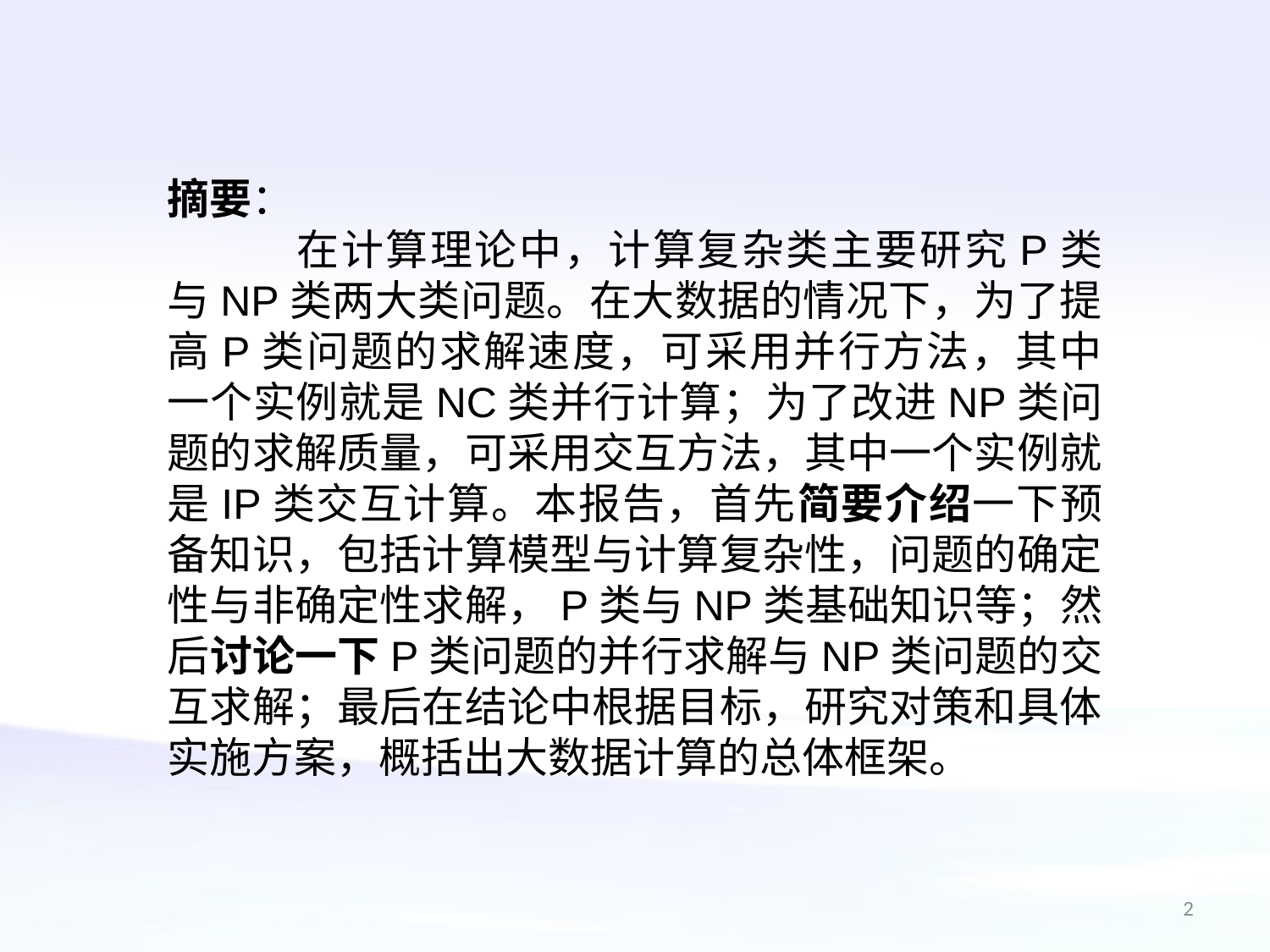

摘要：
	在计算理论中，计算复杂类主要研究P类与NP类两大类问题。在大数据的情况下，为了提高P类问题的求解速度，可采用并行方法，其中一个实例就是NC类并行计算；为了改进NP类问题的求解质量，可采用交互方法，其中一个实例就是IP类交互计算。本报告，首先简要介绍一下预备知识，包括计算模型与计算复杂性，问题的确定性与非确定性求解，P类与NP类基础知识等；然后讨论一下P类问题的并行求解与NP类问题的交互求解；最后在结论中根据目标，研究对策和具体实施方案，概括出大数据计算的总体框架。
2